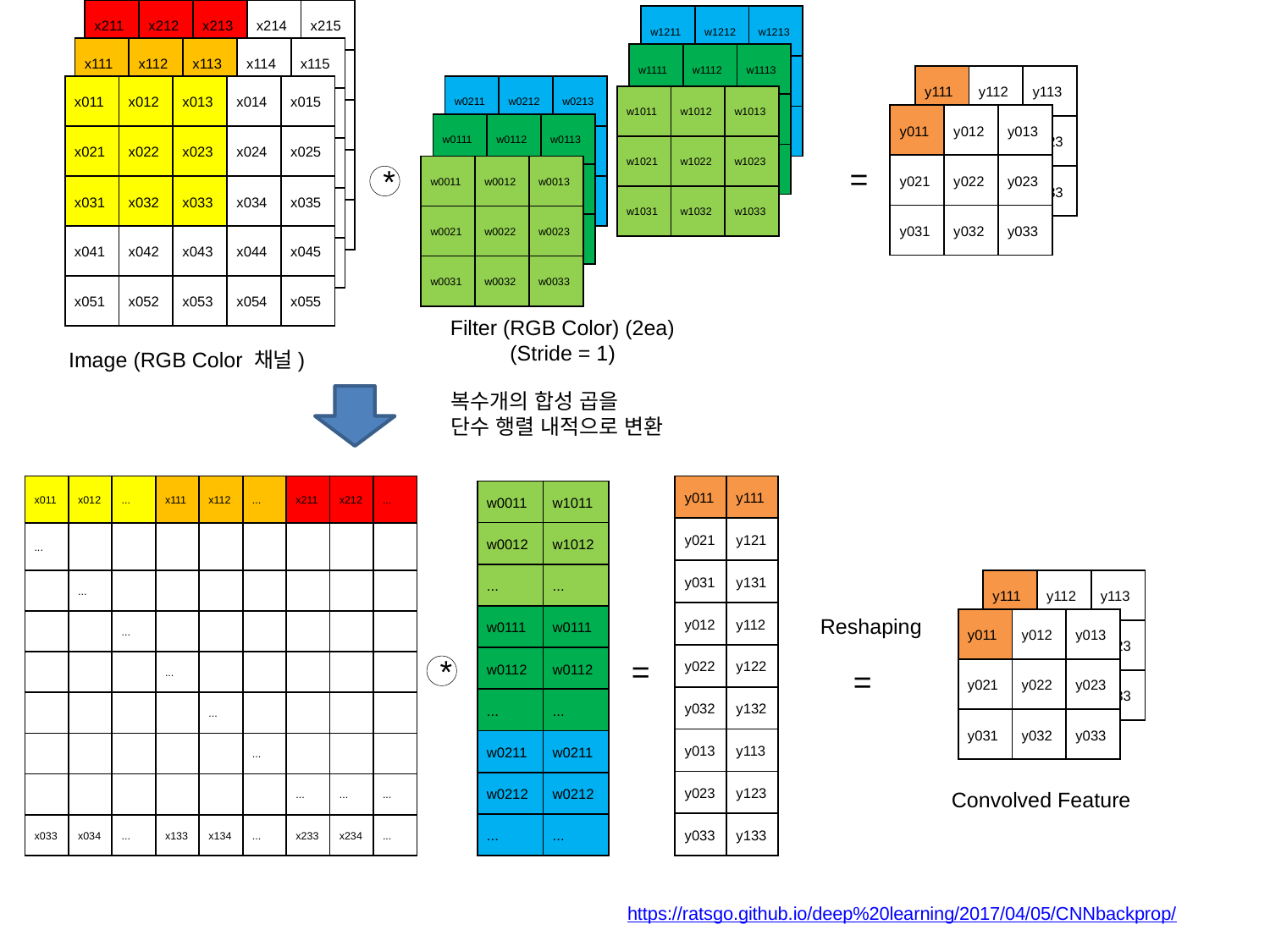

| x211 | x212 | x213 | x214 | x215 |
| --- | --- | --- | --- | --- |
| x221 | x222 | x223 | x224 | x225 |
| x231 | x232 | x233 | x234 | x235 |
| x241 | x242 | x243 | x244 | x245 |
| x251 | x252 | x253 | x254 | x255 |
| w1211 | w1212 | w1213 |
| --- | --- | --- |
| w0221 | w0222 | w0223 |
| w0231 | w0232 | w0233 |
| x111 | x112 | x113 | x114 | x115 |
| --- | --- | --- | --- | --- |
| x121 | x122 | x123 | x124 | x125 |
| x131 | x132 | x133 | x134 | x135 |
| x141 | x142 | x143 | x144 | x145 |
| x151 | x152 | x153 | x154 | x155 |
| w1111 | w1112 | w1113 |
| --- | --- | --- |
| w0121 | w0122 | w0123 |
| w0131 | w0132 | w0133 |
| y111 | y112 | y113 |
| --- | --- | --- |
| y121 | y122 | y123 |
| y131 | y132 | y133 |
| x011 | x012 | x013 | x014 | x015 |
| --- | --- | --- | --- | --- |
| x021 | x022 | x023 | x024 | x025 |
| x031 | x032 | x033 | x034 | x035 |
| x041 | x042 | x043 | x044 | x045 |
| x051 | x052 | x053 | x054 | x055 |
| w0211 | w0212 | w0213 |
| --- | --- | --- |
| w0221 | w0222 | w0223 |
| w0231 | w0232 | w0233 |
| w1011 | w1012 | w1013 |
| --- | --- | --- |
| w1021 | w1022 | w1023 |
| w1031 | w1032 | w1033 |
| y011 | y012 | y013 |
| --- | --- | --- |
| y021 | y022 | y023 |
| y031 | y032 | y033 |
| w0111 | w0112 | w0113 |
| --- | --- | --- |
| w0121 | w0122 | w0123 |
| w0131 | w0132 | w0133 |
=
| w0011 | w0012 | w0013 |
| --- | --- | --- |
| w0021 | w0022 | w0023 |
| w0031 | w0032 | w0033 |
*
Filter (RGB Color) (2ea)
(Stride = 1)
Image (RGB Color 채널)
복수개의 합성 곱을
단수 행렬 내적으로 변환

| x011 | x012 | ... | x111 | x112 | ... | x211 | x212 | ... |
| --- | --- | --- | --- | --- | --- | --- | --- | --- |
| ... |  |  |  |  |  |  |  |  |
|  | ... |  |  |  |  |  |  |  |
|  |  | ... |  |  |  |  |  |  |
|  |  |  | ... |  |  |  |  |  |
|  |  |  |  | ... |  |  |  |  |
|  |  |  |  |  | ... |  |  |  |
|  |  |  |  |  |  | ... | ... | ... |
| x033 | x034 | ... | x133 | x134 | ... | x233 | x234 | ... |
| y011 | y111 |
| --- | --- |
| y021 | y121 |
| y031 | y131 |
| y012 | y112 |
| y022 | y122 |
| y032 | y132 |
| y013 | y113 |
| y023 | y123 |
| y033 | y133 |
| w0011 | w1011 |
| --- | --- |
| w0012 | w1012 |
| ... | ... |
| w0111 | w0111 |
| w0112 | w0112 |
| ... | ... |
| w0211 | w0211 |
| w0212 | w0212 |
| ... | ... |
| y111 | y112 | y113 |
| --- | --- | --- |
| y121 | y122 | y123 |
| y131 | y132 | y133 |
Reshaping
| y011 | y012 | y013 |
| --- | --- | --- |
| y021 | y022 | y023 |
| y031 | y032 | y033 |
=
*
=
Convolved Feature
https://ratsgo.github.io/deep%20learning/2017/04/05/CNNbackprop/